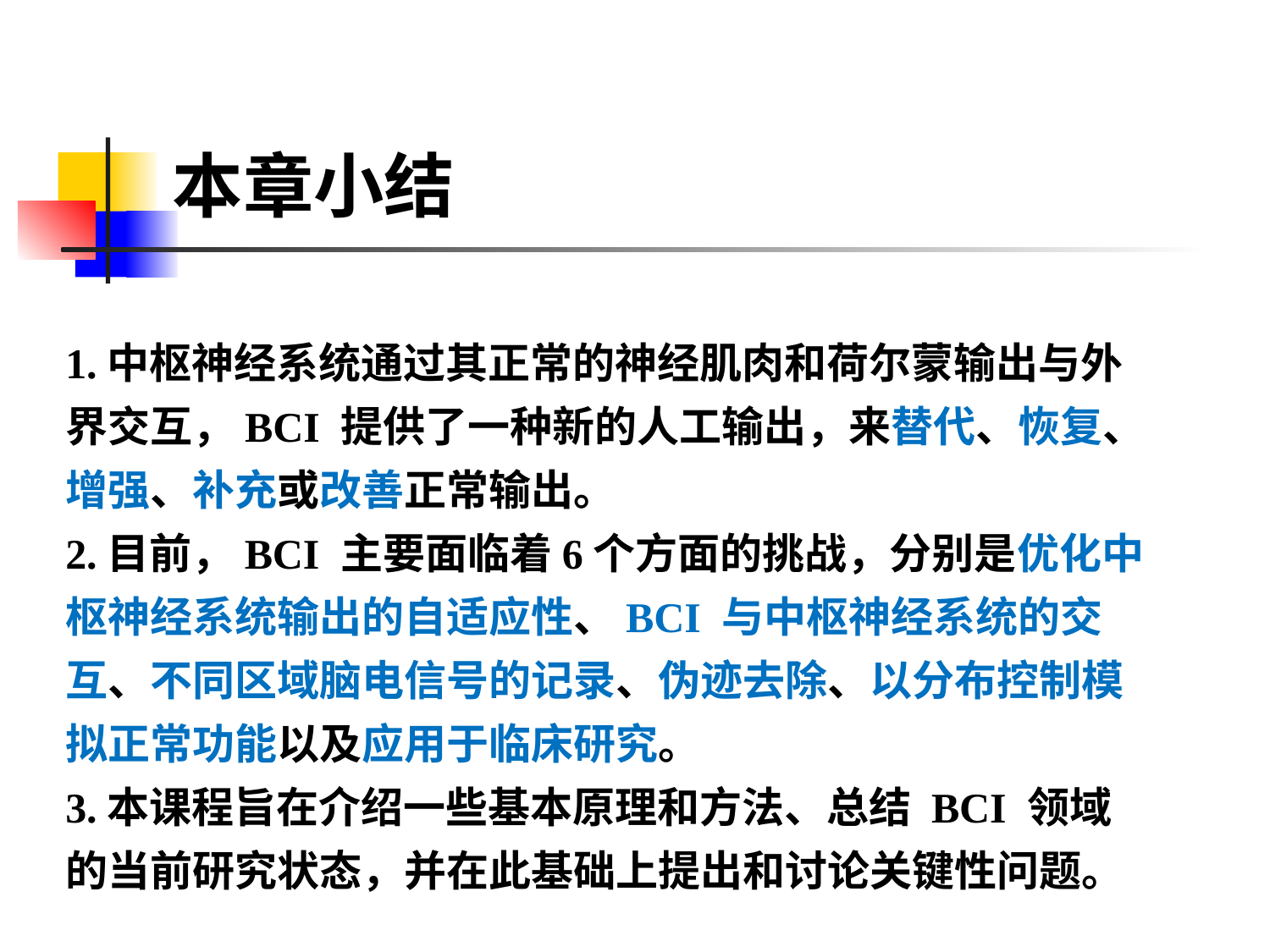

# 本章小结
1.中枢神经系统通过其正常的神经肌肉和荷尔蒙输出与外界交互，BCI 提供了一种新的人工输出，来替代、恢复、增强、补充或改善正常输出。
2.目前，BCI 主要面临着6个方面的挑战，分别是优化中枢神经系统输出的自适应性、BCI 与中枢神经系统的交互、不同区域脑电信号的记录、伪迹去除、以分布控制模拟正常功能以及应用于临床研究。
3.本课程旨在介绍一些基本原理和方法、总结 BCI 领域的当前研究状态，并在此基础上提出和讨论关键性问题。